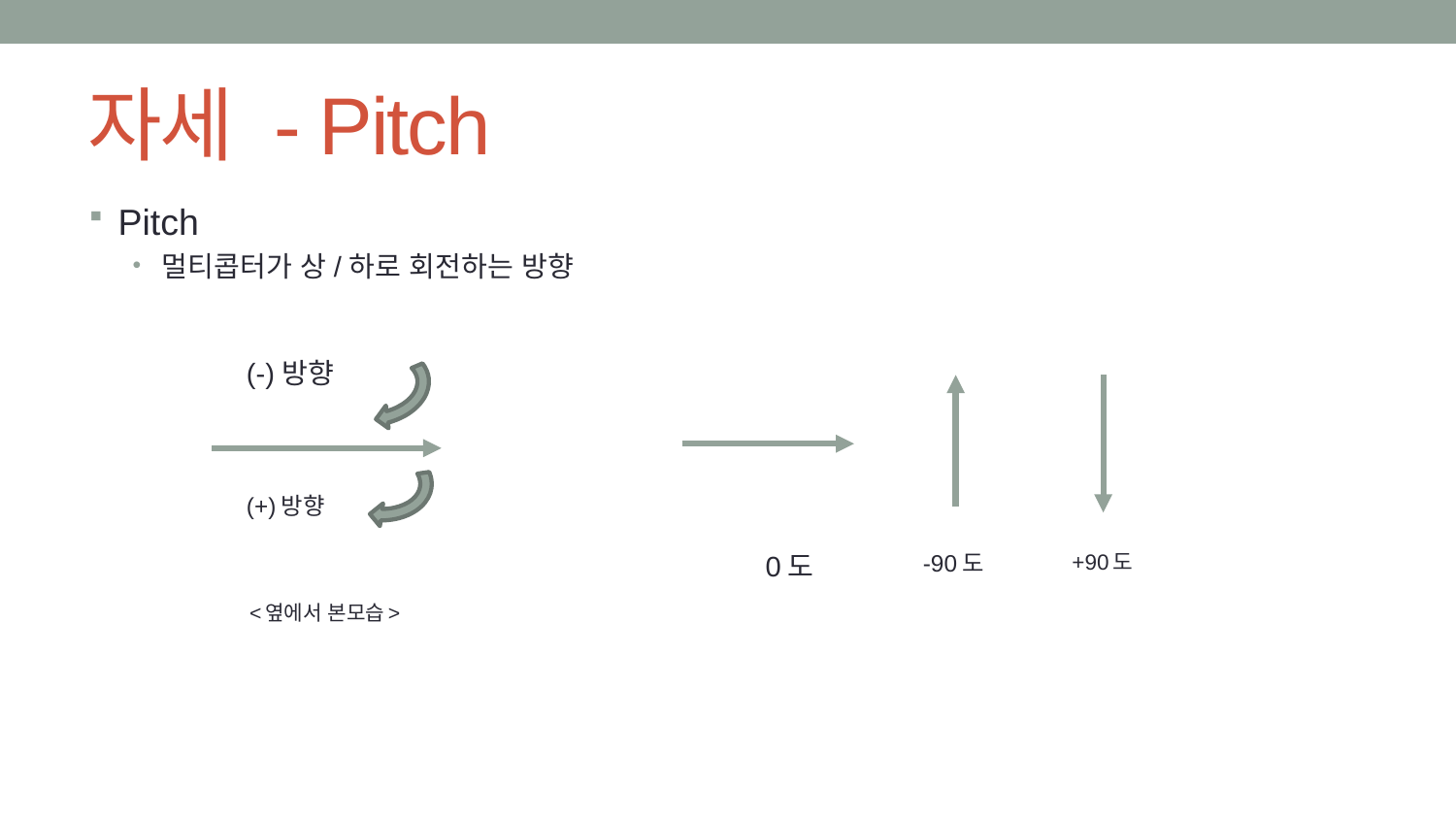

# 자세 - Pitch
Pitch
멀티콥터가 상/하로 회전하는 방향

(-)방향

(+)방향
0도
-90도
+90도
<옆에서 본모습>